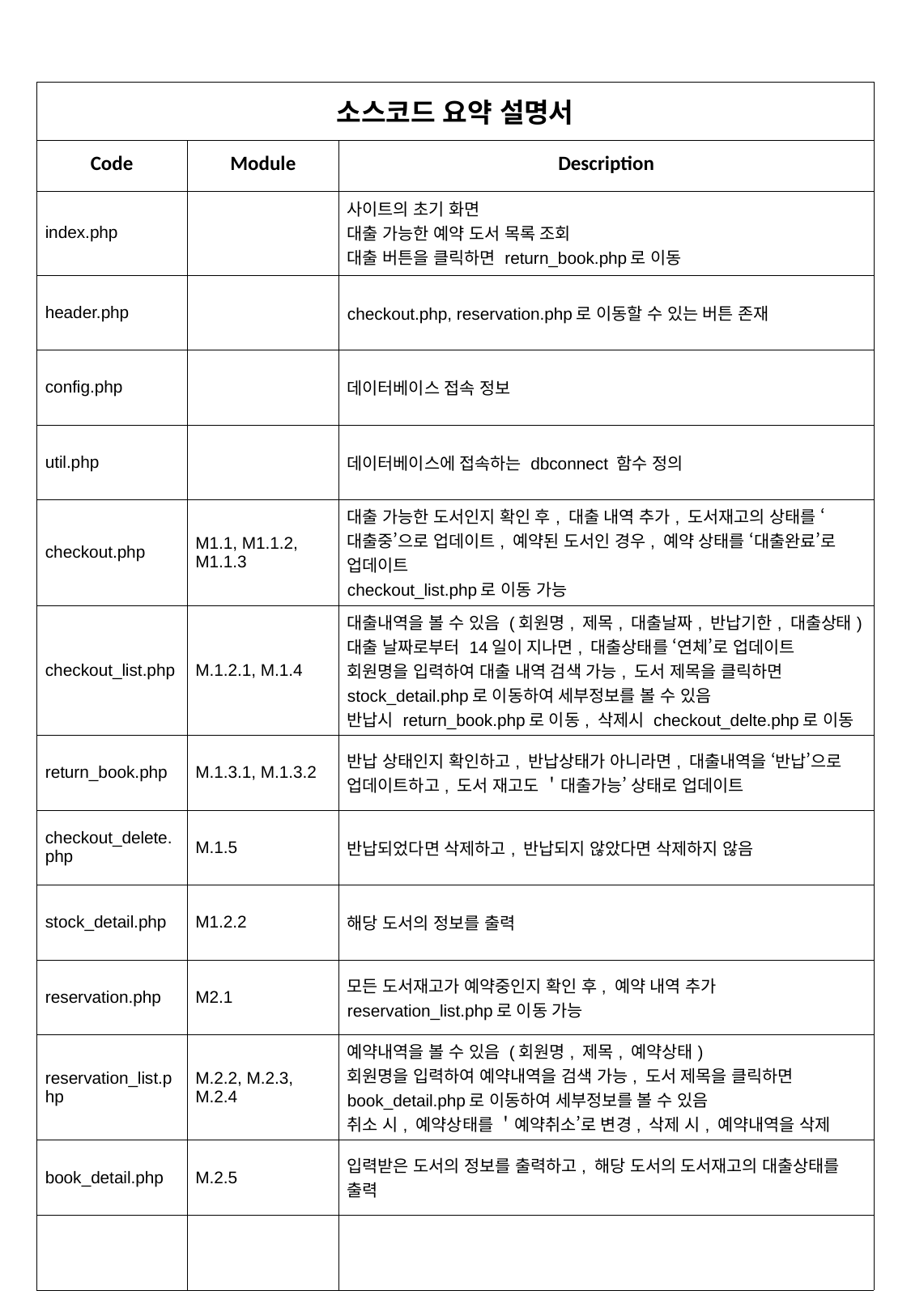

| 소스코드 요약 설명서 | Module | Description |
| --- | --- | --- |
| Code | Module | Description |
| index.php |  | 사이트의 초기 화면 대출 가능한 예약 도서 목록 조회 대출 버튼을 클릭하면 return\_book.php로 이동 |
| header.php |  | checkout.php, reservation.php로 이동할 수 있는 버튼 존재 |
| config.php |  | 데이터베이스 접속 정보 |
| util.php |  | 데이터베이스에 접속하는 dbconnect 함수 정의 |
| checkout.php | M1.1, M1.1.2, M1.1.3 | 대출 가능한 도서인지 확인 후, 대출 내역 추가, 도서재고의 상태를 ‘대출중’으로 업데이트, 예약된 도서인 경우, 예약 상태를 ‘대출완료’로 업데이트 checkout\_list.php로 이동 가능 |
| checkout\_list.php | M.1.2.1, M.1.4 | 대출내역을 볼 수 있음 (회원명, 제목, 대출날짜, 반납기한, 대출상태) 대출 날짜로부터 14일이 지나면, 대출상태를 ‘연체’로 업데이트 회원명을 입력하여 대출 내역 검색 가능, 도서 제목을 클릭하면 stock\_detail.php로 이동하여 세부정보를 볼 수 있음 반납시 return\_book.php로 이동, 삭제시 checkout\_delte.php로 이동 |
| return\_book.php | M.1.3.1, M.1.3.2 | 반납 상태인지 확인하고, 반납상태가 아니라면, 대출내역을 ‘반납’으로 업데이트하고, 도서 재고도 ＇대출가능’ 상태로 업데이트 |
| checkout\_delete.php | M.1.5 | 반납되었다면 삭제하고, 반납되지 않았다면 삭제하지 않음 |
| stock\_detail.php | M1.2.2 | 해당 도서의 정보를 출력 |
| reservation.php | M2.1 | 모든 도서재고가 예약중인지 확인 후, 예약 내역 추가 reservation\_list.php로 이동 가능 |
| reservation\_list.php | M.2.2, M.2.3, M.2.4 | 예약내역을 볼 수 있음 (회원명, 제목, 예약상태) 회원명을 입력하여 예약내역을 검색 가능, 도서 제목을 클릭하면 book\_detail.php로 이동하여 세부정보를 볼 수 있음 취소 시, 예약상태를 ＇예약취소’로 변경, 삭제 시, 예약내역을 삭제 |
| book\_detail.php | M.2.5 | 입력받은 도서의 정보를 출력하고, 해당 도서의 도서재고의 대출상태를 출력 |
|  |  |  |